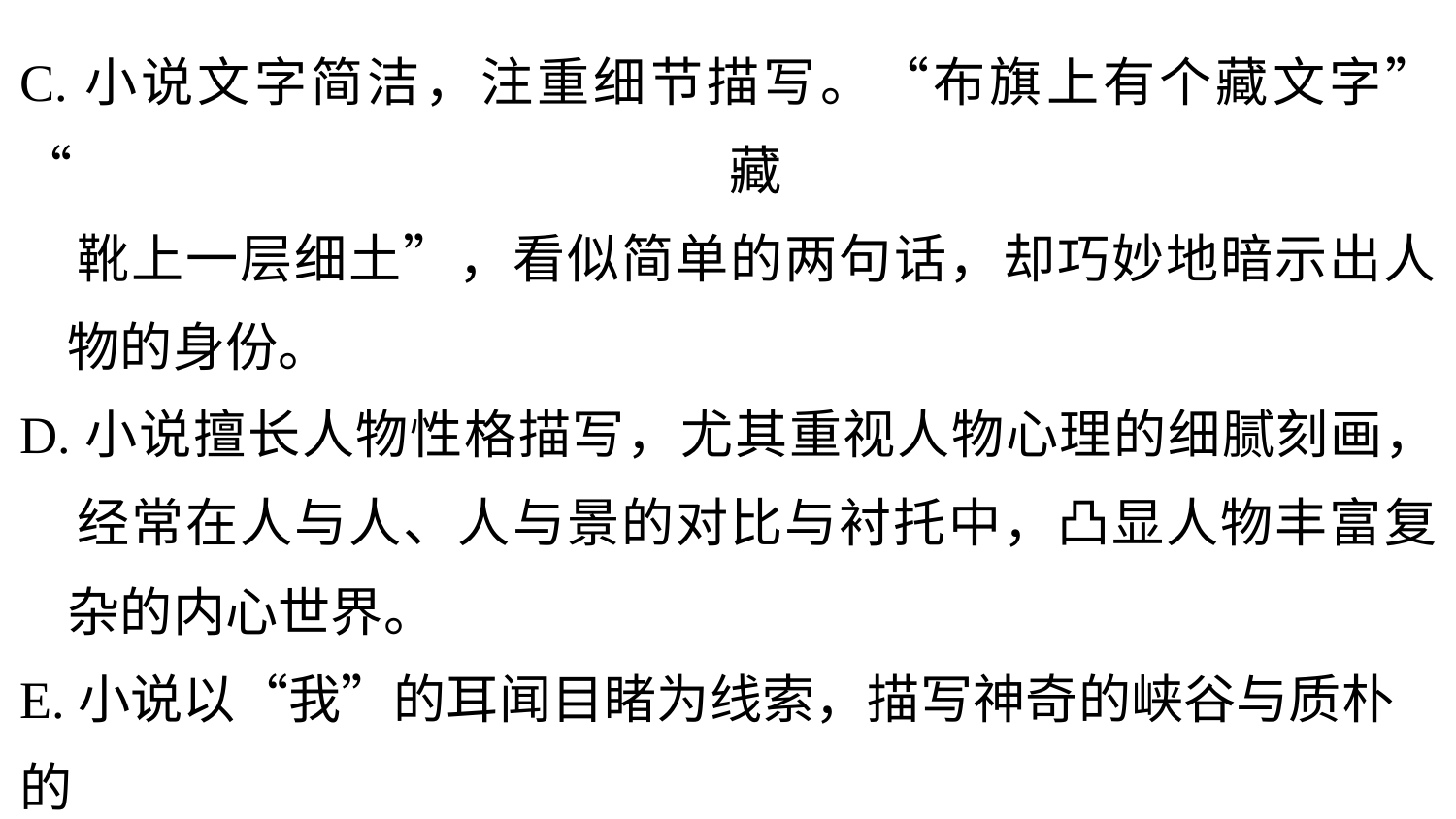

C.小说文字简洁，注重细节描写。“布旗上有个藏文字”“藏
    靴上一层细土”，看似简单的两句话，却巧妙地暗示出人
    物的身份。
D.小说擅长人物性格描写，尤其重视人物心理的细腻刻画，
    经常在人与人、人与景的对比与衬托中，凸显人物丰富复
    杂的内心世界。
E.小说以“我”的耳闻目睹为线索，描写神奇的峡谷与质朴的
   边民，观察细致，笔法老练，用语奇崛，具有独特的艺术
   风格。